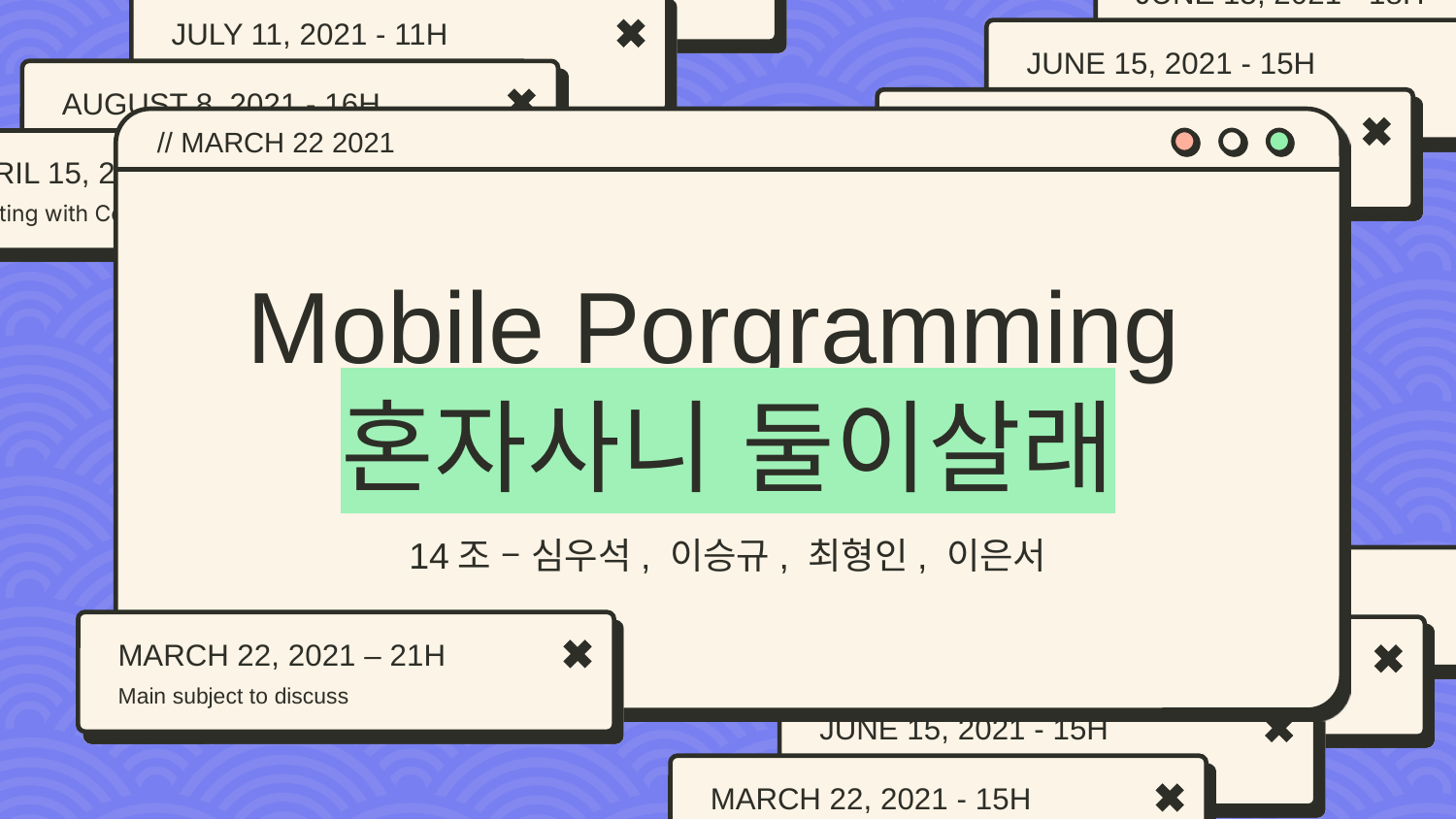

// MARCH 22 2021
# Mobile Porgramming 혼자사니 둘이살래
14조 – 심우석, 이승규, 최형인, 이은서

MARCH 22, 2021 – 21H
Main subject to discuss